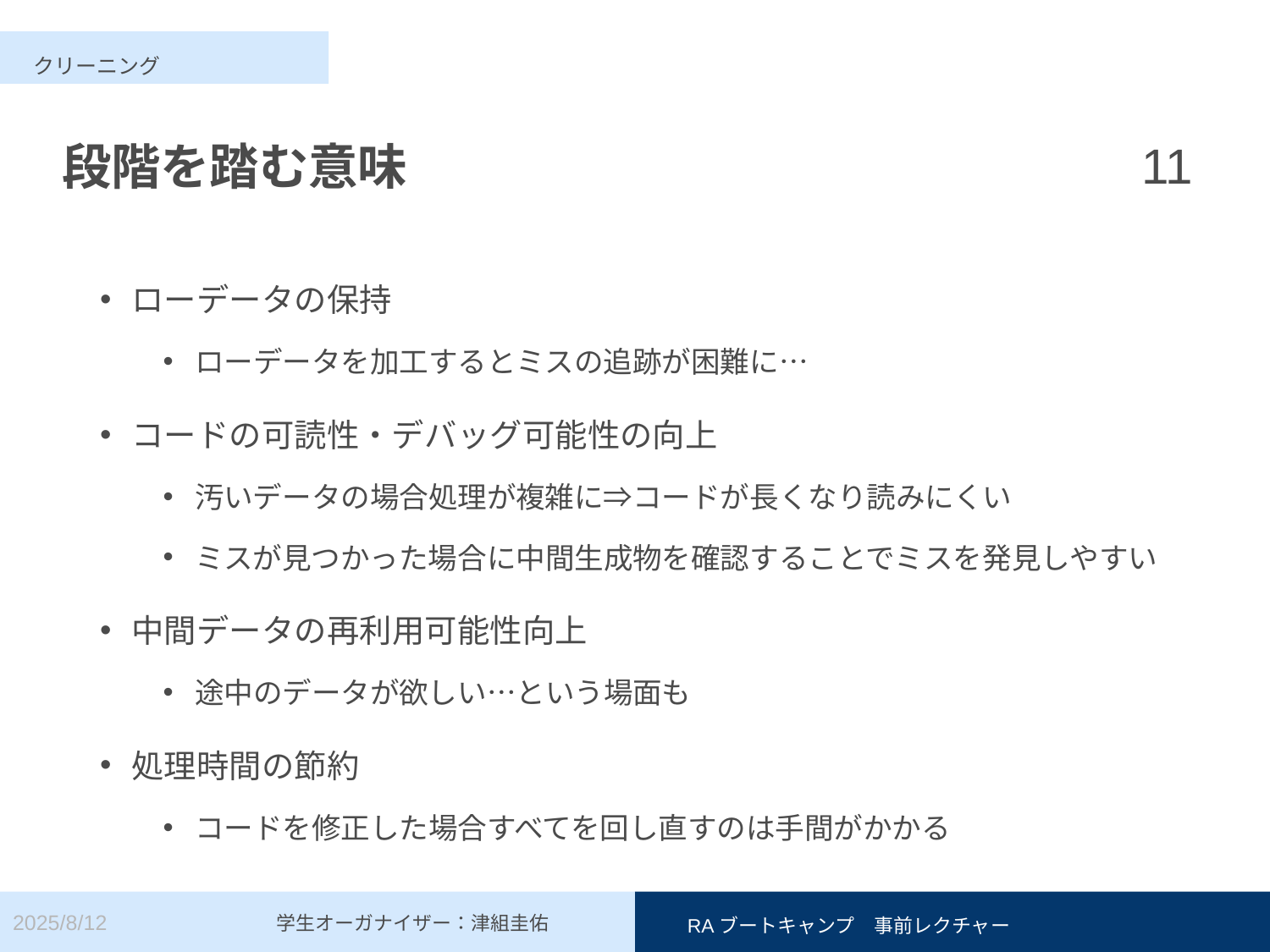

クリーニング
11
# 段階を踏む意味
ローデータの保持
ローデータを加工するとミスの追跡が困難に…
コードの可読性・デバッグ可能性の向上
汚いデータの場合処理が複雑に⇒コードが長くなり読みにくい
ミスが見つかった場合に中間生成物を確認することでミスを発見しやすい
中間データの再利用可能性向上
途中のデータが欲しい…という場面も
処理時間の節約
コードを修正した場合すべてを回し直すのは手間がかかる

2025/8/12
　RAブートキャンプ　事前レクチャー